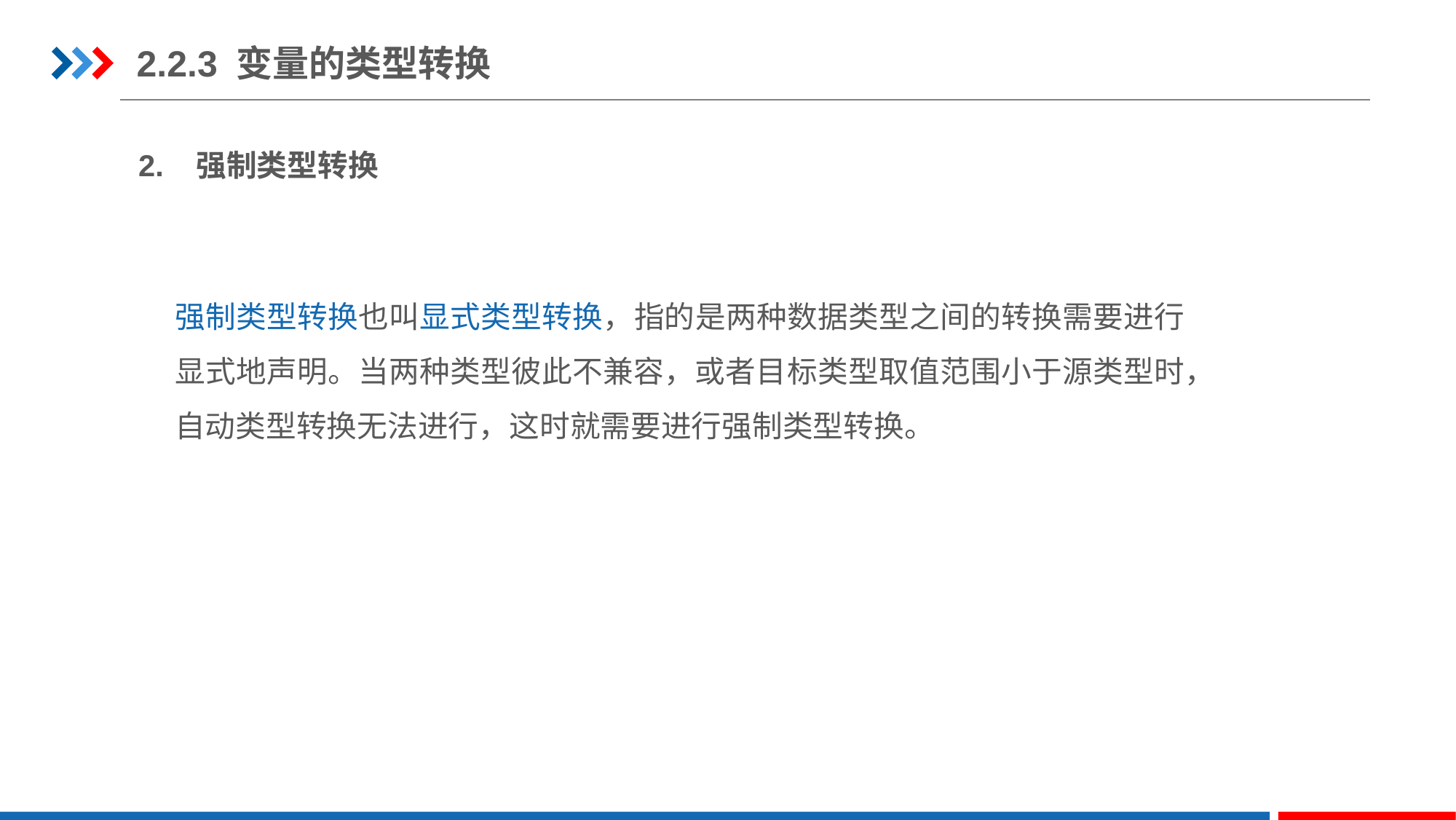

2.2.3 变量的类型转换
2.   强制类型转换
强制类型转换也叫显式类型转换，指的是两种数据类型之间的转换需要进行显式地声明。当两种类型彼此不兼容，或者目标类型取值范围小于源类型时，自动类型转换无法进行，这时就需要进行强制类型转换。